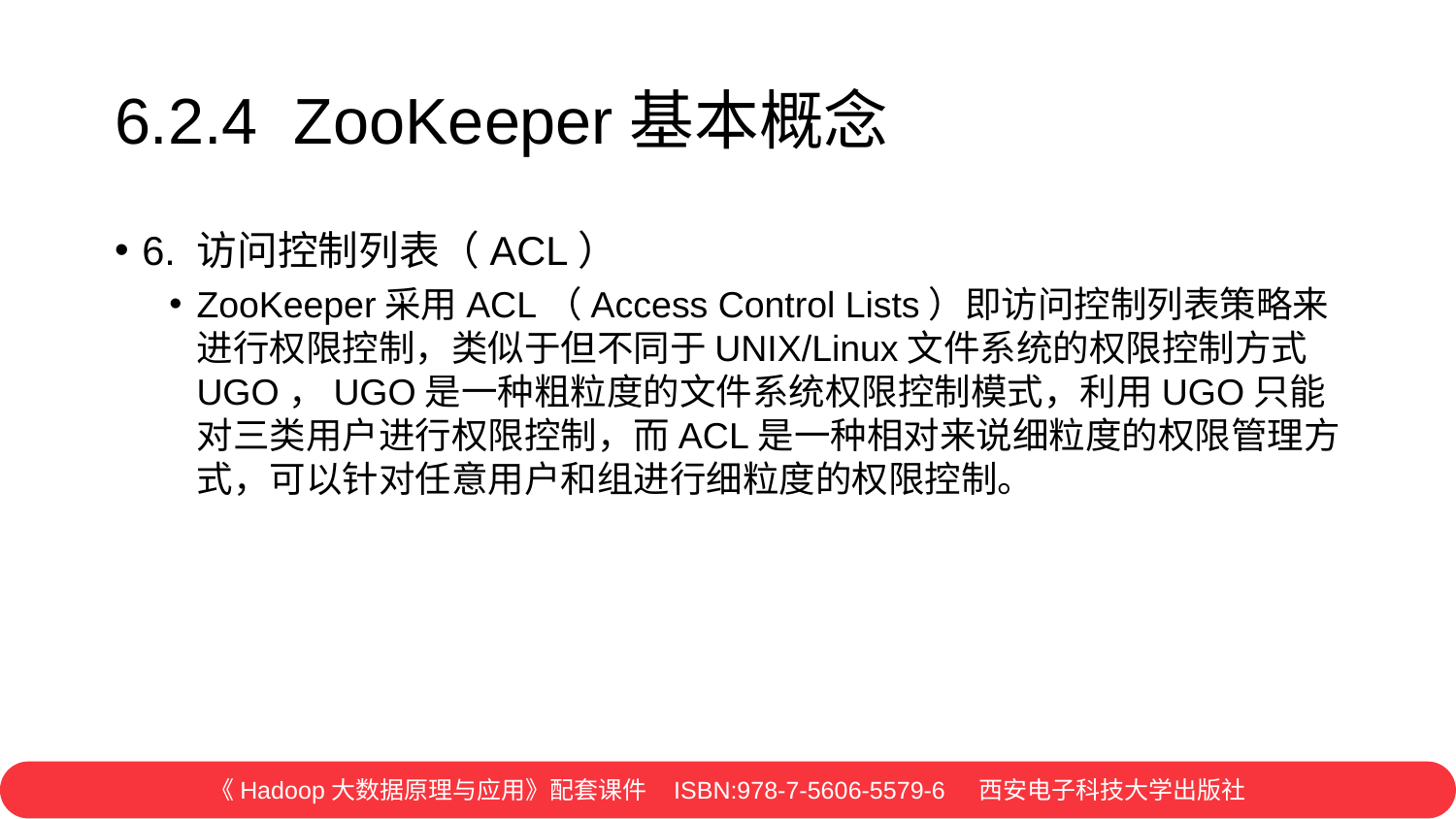

# 6.2.4  ZooKeeper基本概念
6. 访问控制列表（ACL）
ZooKeeper采用ACL（Access Control Lists）即访问控制列表策略来进行权限控制，类似于但不同于UNIX/Linux文件系统的权限控制方式UGO，UGO是一种粗粒度的文件系统权限控制模式，利用UGO只能对三类用户进行权限控制，而ACL是一种相对来说细粒度的权限管理方式，可以针对任意用户和组进行细粒度的权限控制。